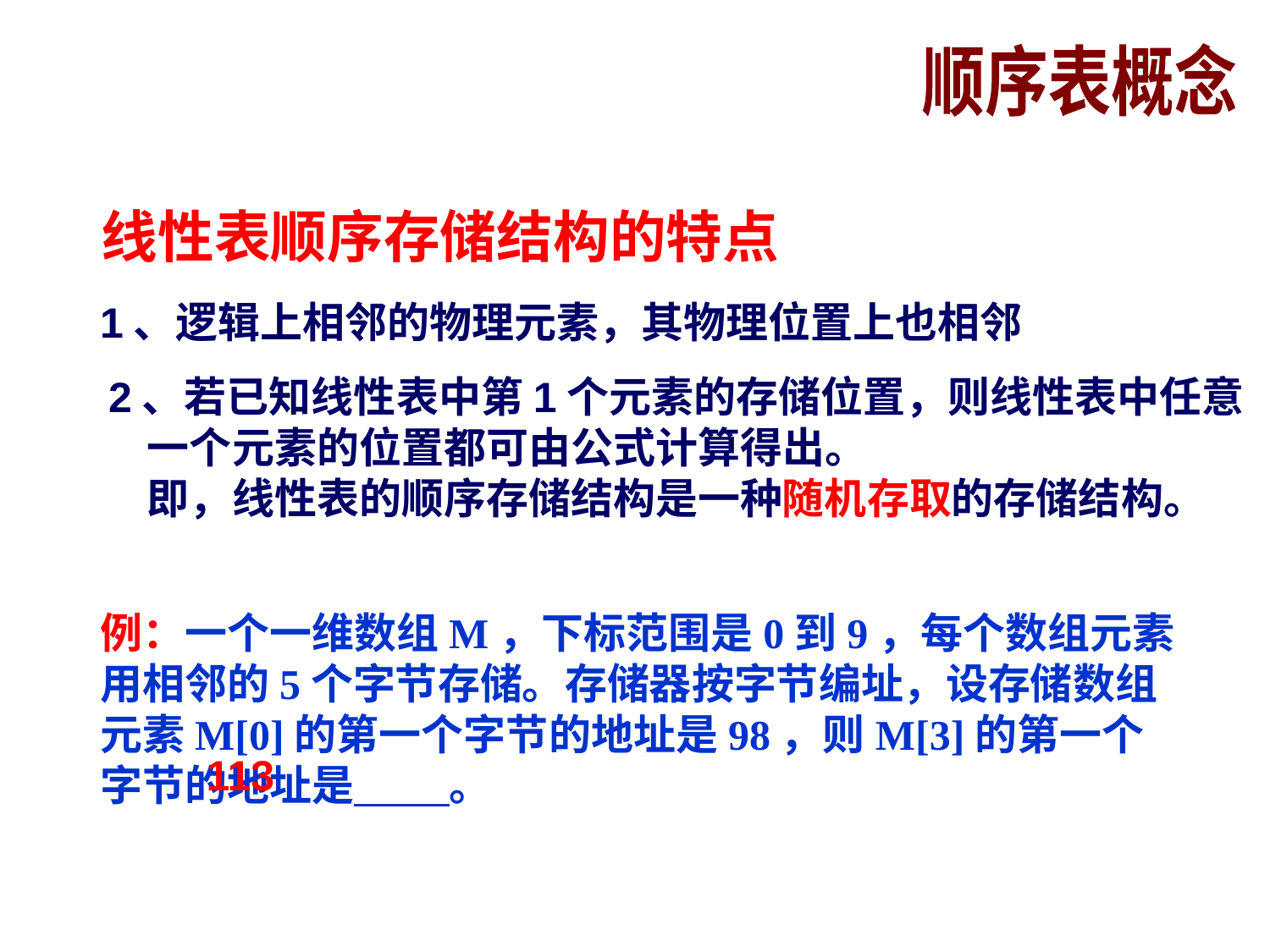

顺序表概念
线性表顺序存储结构的特点
1、逻辑上相邻的物理元素，其物理位置上也相邻
2、若已知线性表中第1个元素的存储位置，则线性表中任意
   一个元素的位置都可由公式计算得出。
   即，线性表的顺序存储结构是一种随机存取的存储结构。
例：一个一维数组M，下标范围是0到9，每个数组元素用相邻的5个字节存储。存储器按字节编址，设存储数组元素M[0]的第一个字节的地址是98，则M[3]的第一个字节的地址是          。
113